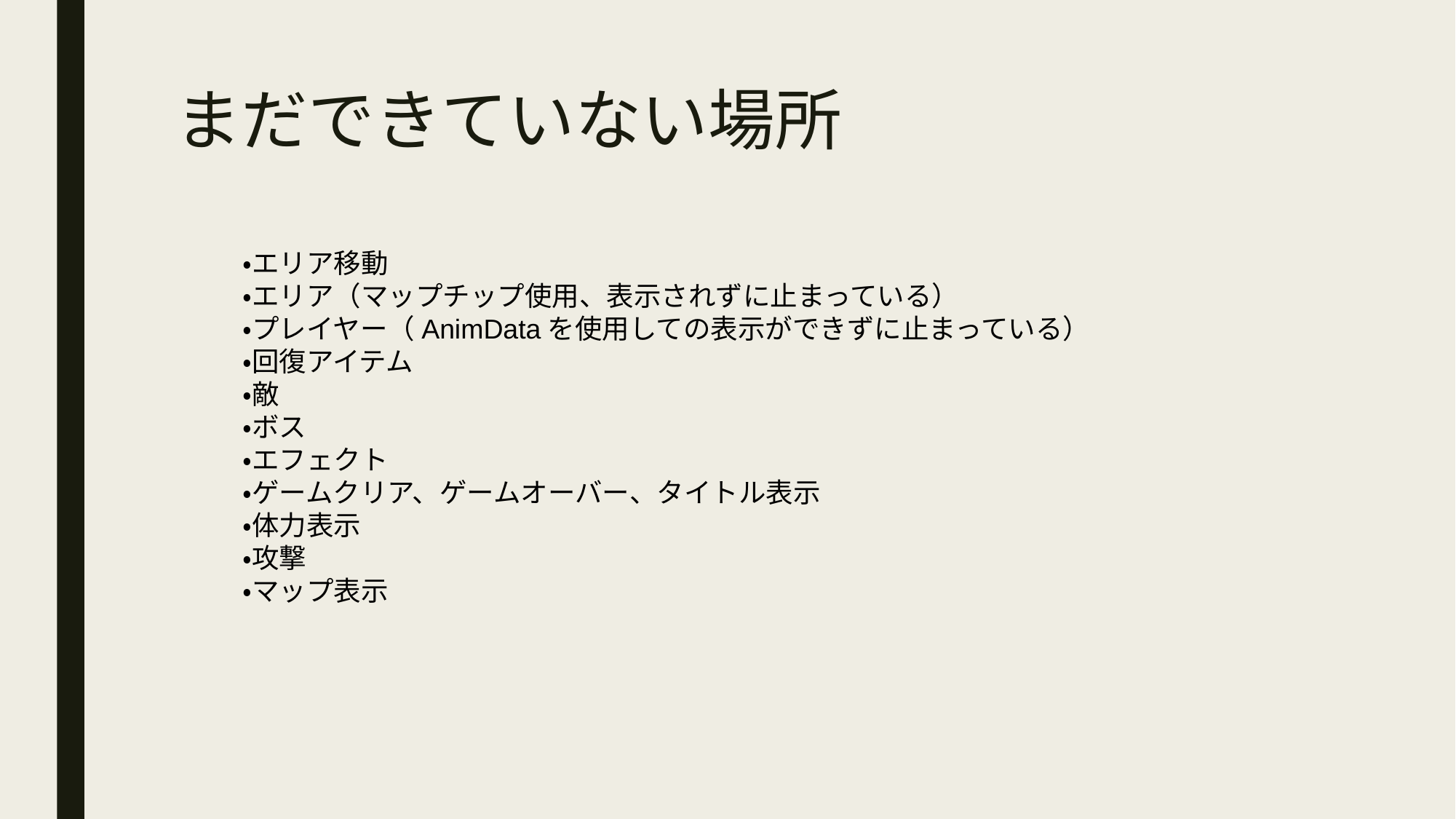

# まだできていない場所
・エリア移動
・エリア（マップチップ使用、表示されずに止まっている）
・プレイヤー（AnimDataを使用しての表示ができずに止まっている）
・回復アイテム
・敵
・ボス
・エフェクト
・ゲームクリア、ゲームオーバー、タイトル表示
・体力表示
・攻撃
・マップ表示